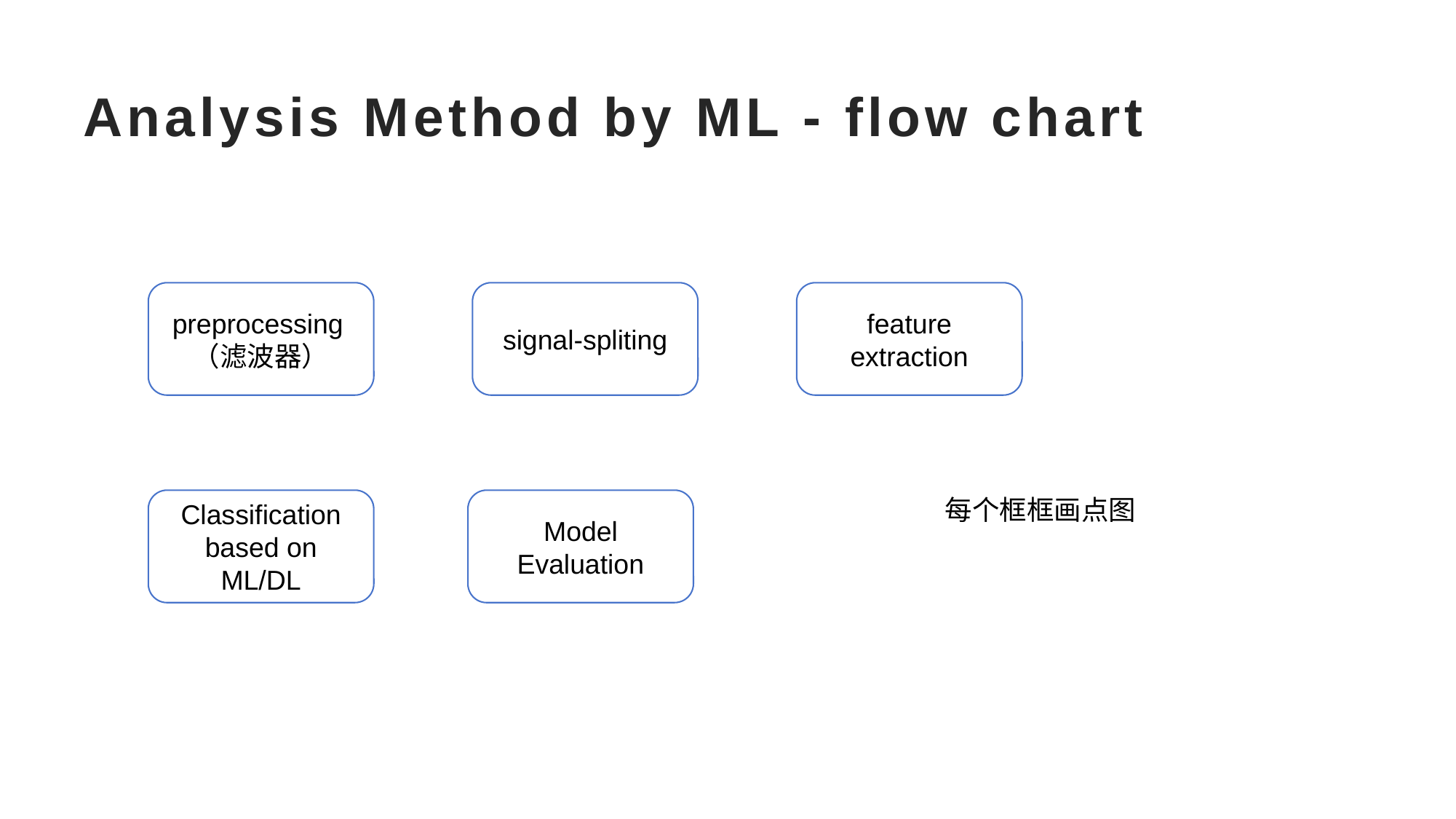

# Analysis Method by ML - flow chart
preprocessing（滤波器）
signal-spliting
feature extraction
每个框框画点图
Classification based on ML/DL
Model Evaluation